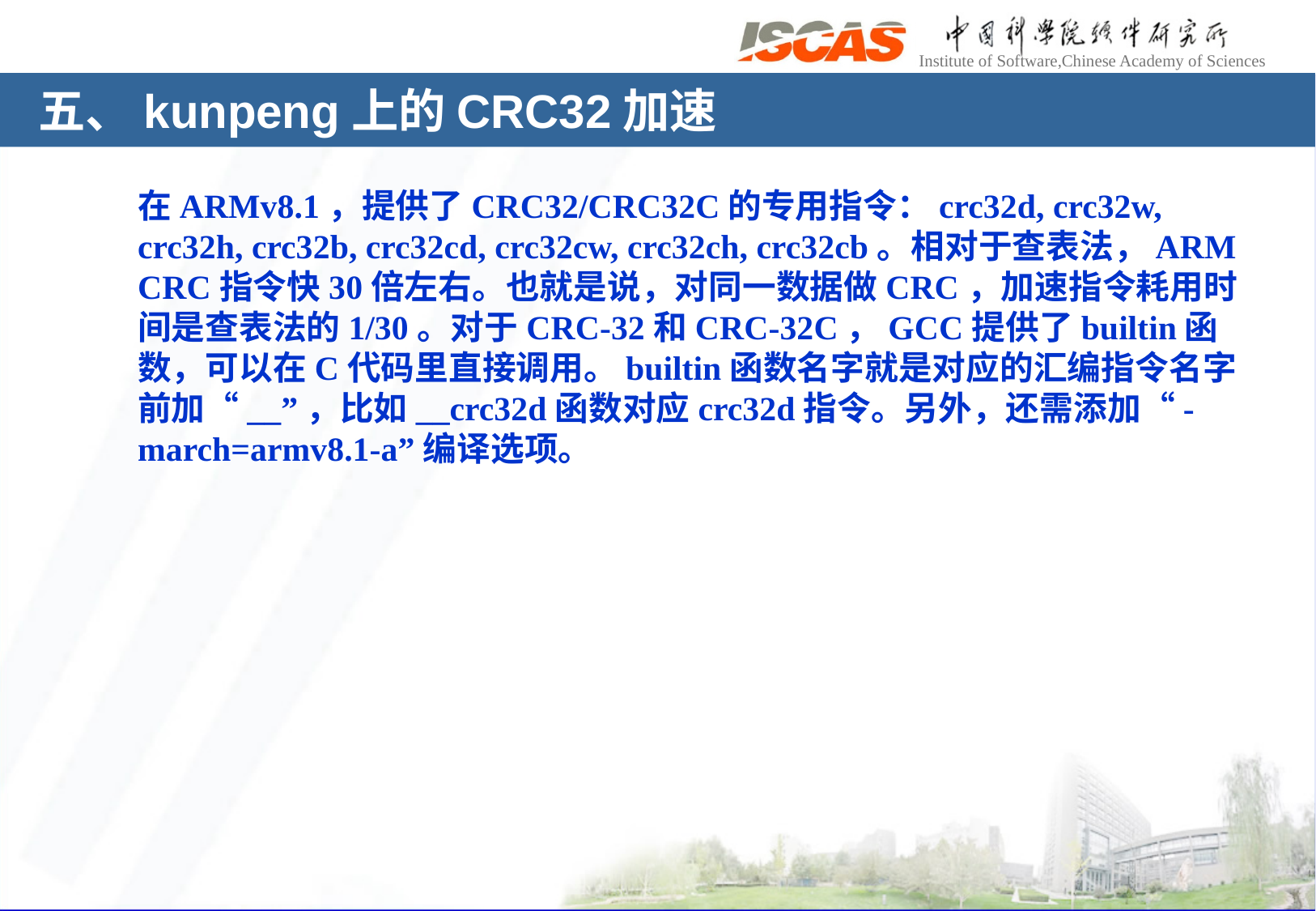

# 五、kunpeng上的CRC32加速
在ARMv8.1，提供了CRC32/CRC32C的专用指令：crc32d, crc32w, crc32h, crc32b, crc32cd, crc32cw, crc32ch, crc32cb。相对于查表法，ARM CRC指令快30倍左右。也就是说，对同一数据做CRC，加速指令耗用时间是查表法的1/30。对于CRC-32和CRC-32C，GCC提供了builtin函数，可以在C代码里直接调用。builtin函数名字就是对应的汇编指令名字前加“__”，比如__crc32d函数对应crc32d指令。另外，还需添加“-march=armv8.1-a”编译选项。